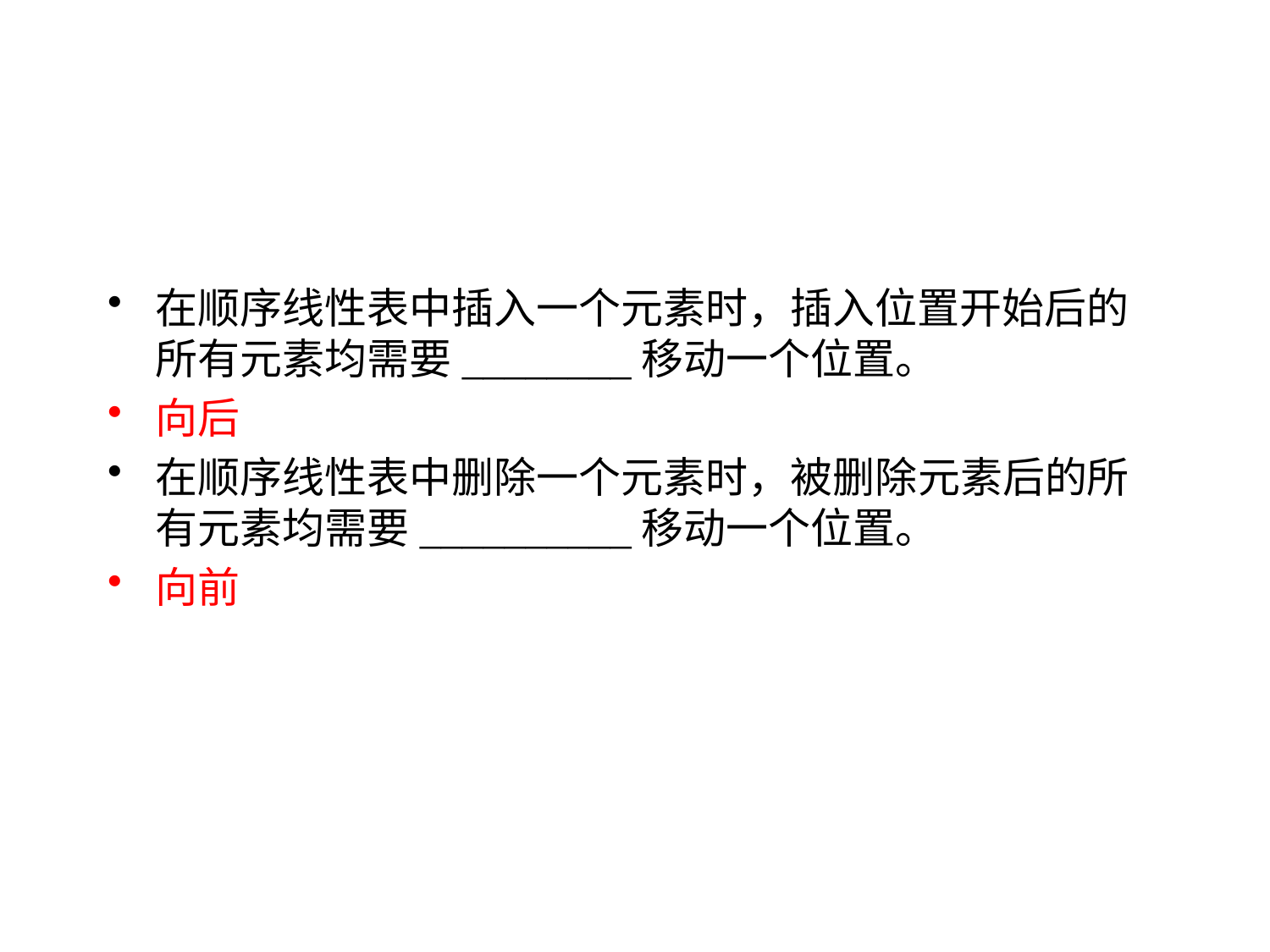

#
在顺序线性表中插入一个元素时，插入位置开始后的所有元素均需要________移动一个位置。
向后
在顺序线性表中删除一个元素时，被删除元素后的所有元素均需要__________移动一个位置。
向前